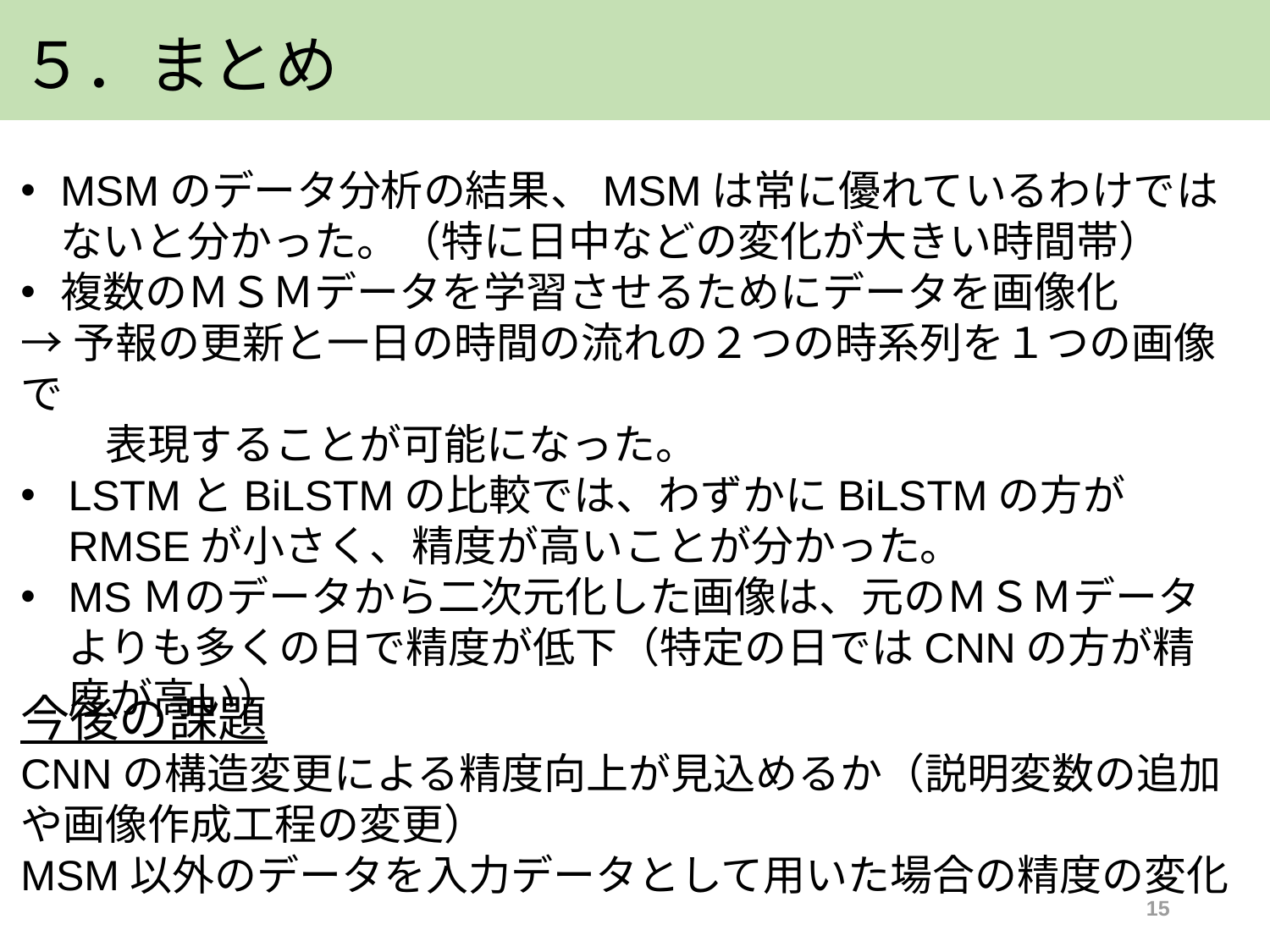

５．まとめ
MSMのデータ分析の結果、MSMは常に優れているわけではないと分かった。（特に日中などの変化が大きい時間帯）
複数のＭＳＭデータを学習させるためにデータを画像化
→予報の更新と一日の時間の流れの２つの時系列を１つの画像で
　　表現することが可能になった。
LSTMとBiLSTMの比較では、わずかにBiLSTMの方がRMSEが小さく、精度が高いことが分かった。
MSＭのデータから二次元化した画像は、元のＭＳＭデータよりも多くの日で精度が低下（特定の日ではCNNの方が精度が高い）
今後の課題
CNNの構造変更による精度向上が見込めるか（説明変数の追加や画像作成工程の変更）
MSM以外のデータを入力データとして用いた場合の精度の変化
15